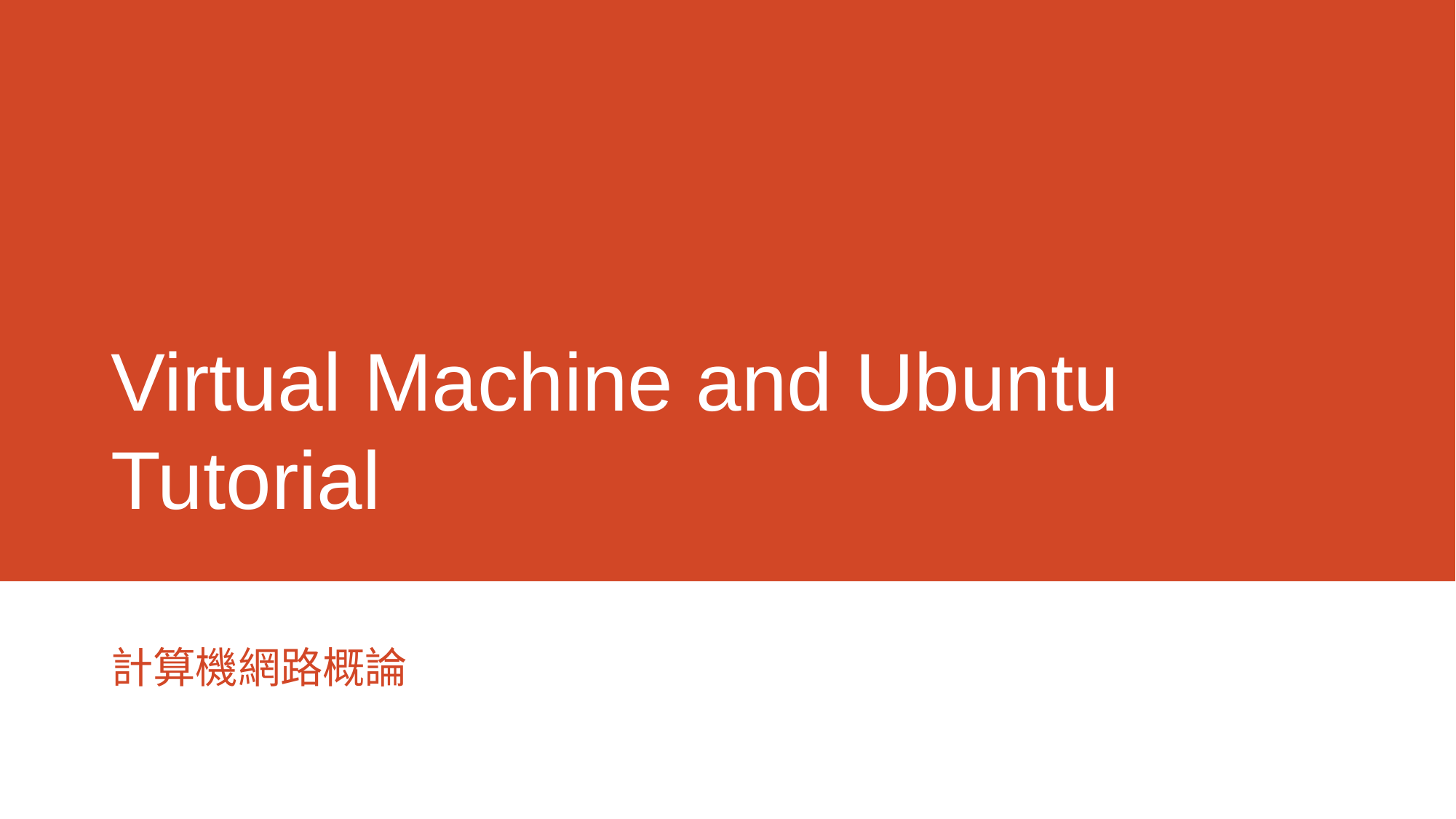

# Virtual Machine and Ubuntu Tutorial
計算機網路概論